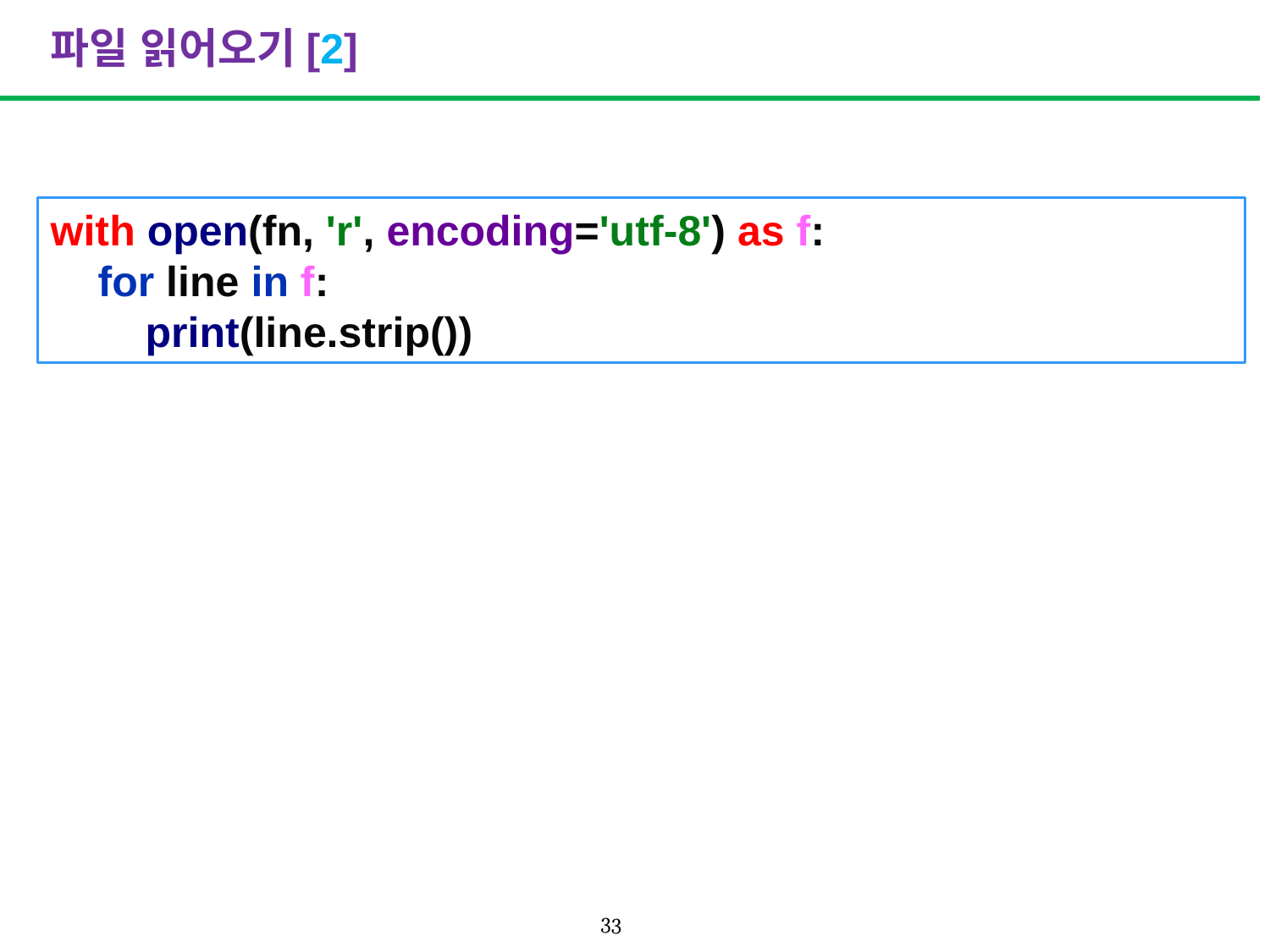

# 파일 읽어오기[2]
with open(fn, 'r', encoding='utf-8') as f:
    for line in f:
        print(line.strip())
33